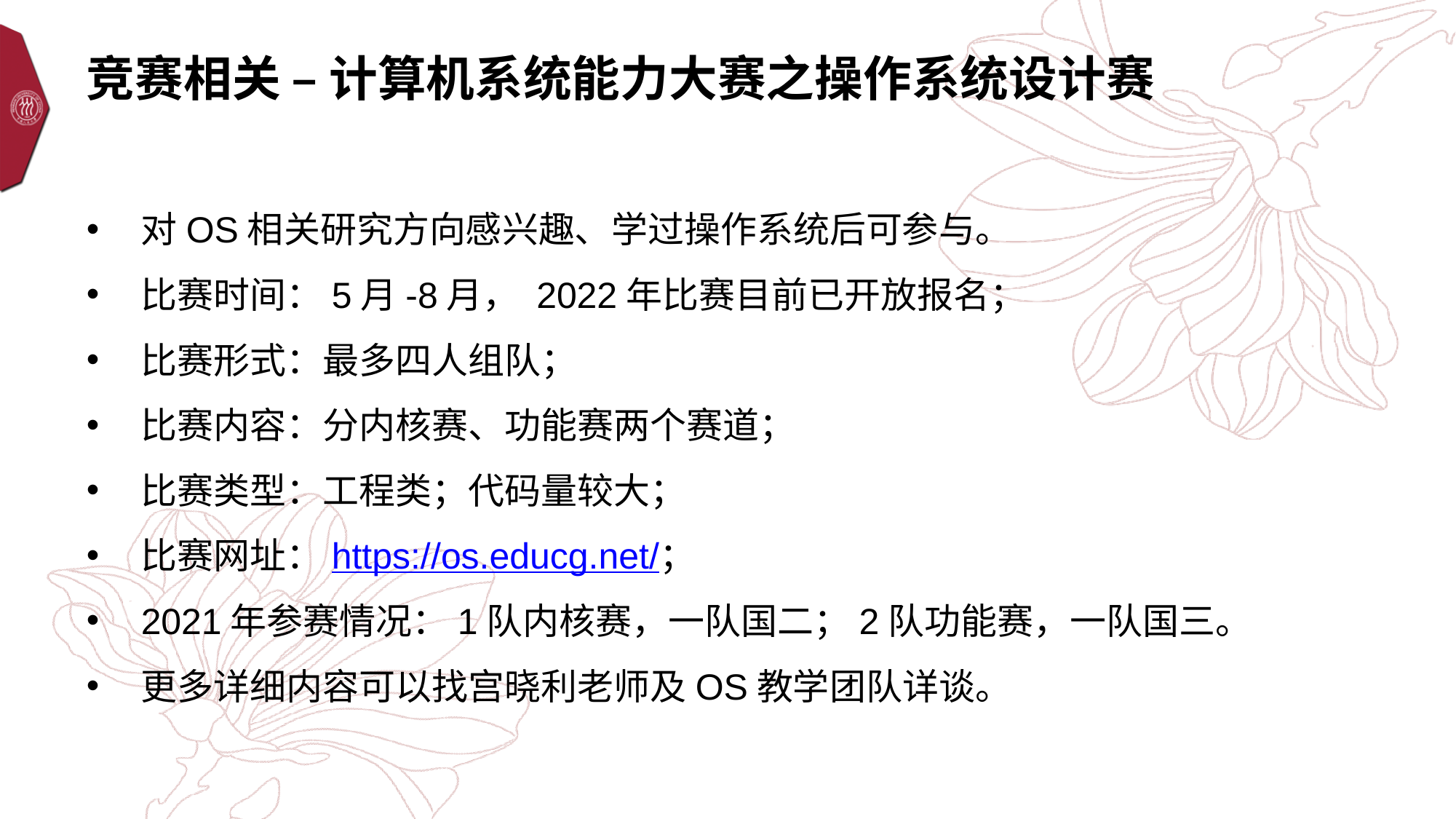

# 竞赛相关 – 计算机系统能力大赛之操作系统设计赛
对OS相关研究方向感兴趣、学过操作系统后可参与。
比赛时间：5月-8月， 2022年比赛目前已开放报名；
比赛形式：最多四人组队；
比赛内容：分内核赛、功能赛两个赛道；
比赛类型：工程类；代码量较大；
比赛网址：https://os.educg.net/；
2021年参赛情况：1队内核赛，一队国二；2队功能赛，一队国三。
更多详细内容可以找宫晓利老师及OS教学团队详谈。